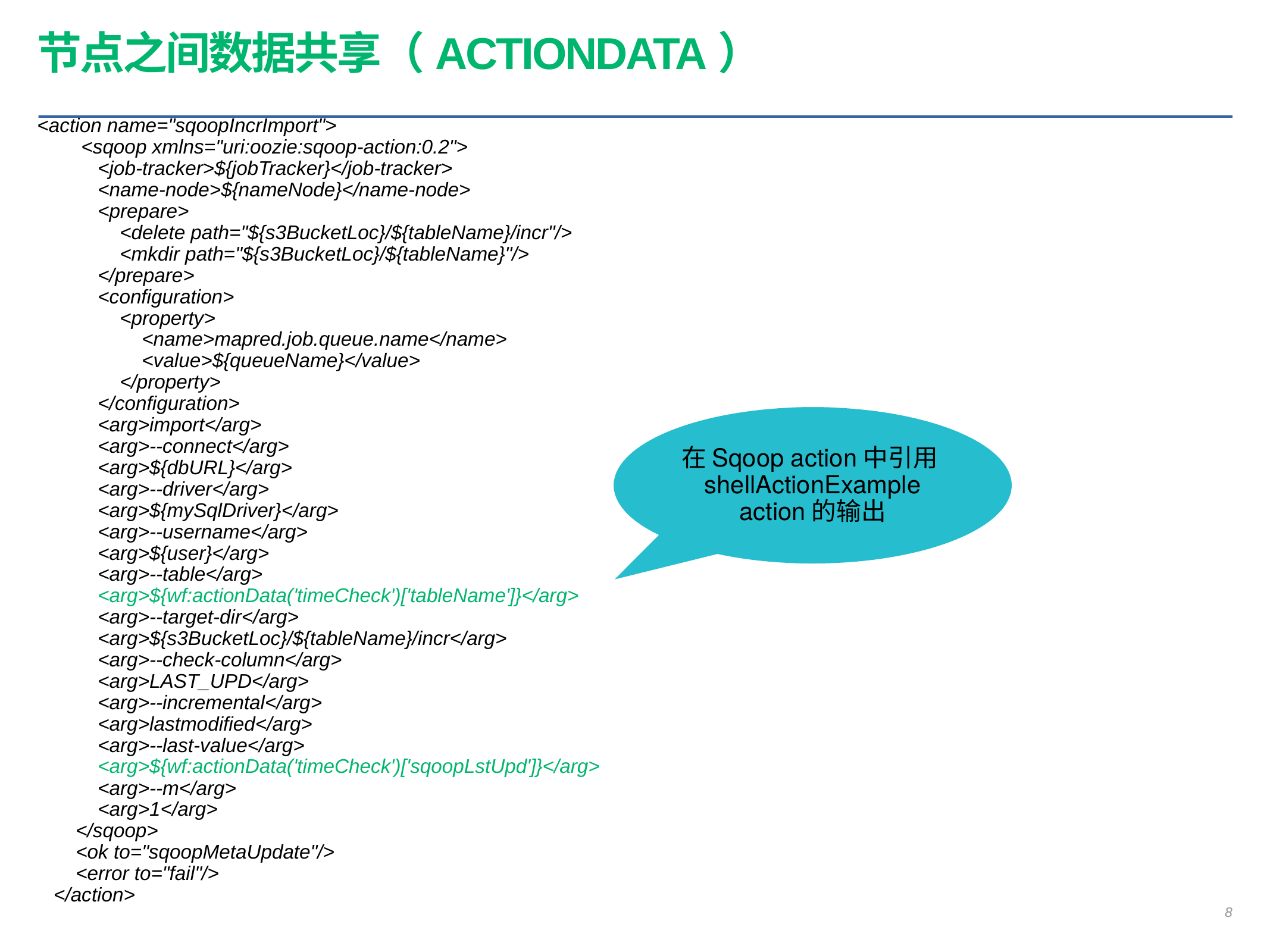

# 节点之间数据共享（ActionData）
<action name="sqoopIncrImport">
        <sqoop xmlns="uri:oozie:sqoop-action:0.2">
           <job-tracker>${jobTracker}</job-tracker>
           <name-node>${nameNode}</name-node>
           <prepare>
               <delete path="${s3BucketLoc}/${tableName}/incr"/>
               <mkdir path="${s3BucketLoc}/${tableName}"/>
           </prepare>
           <configuration>
               <property>
                   <name>mapred.job.queue.name</name>
                   <value>${queueName}</value>
               </property>
           </configuration>
           <arg>import</arg>
           <arg>--connect</arg>
           <arg>${dbURL}</arg>
           <arg>--driver</arg>
           <arg>${mySqlDriver}</arg>
           <arg>--username</arg>
           <arg>${user}</arg>
           <arg>--table</arg>
           <arg>${wf:actionData('timeCheck')['tableName']}</arg>
           <arg>--target-dir</arg>
           <arg>${s3BucketLoc}/${tableName}/incr</arg>
           <arg>--check-column</arg>
           <arg>LAST_UPD</arg>
           <arg>--incremental</arg>
           <arg>lastmodified</arg>
           <arg>--last-value</arg>
           <arg>${wf:actionData('timeCheck')['sqoopLstUpd']}</arg>
           <arg>--m</arg>
           <arg>1</arg>
       </sqoop>
       <ok to="sqoopMetaUpdate"/>
       <error to="fail"/>
   </action>

在Sqoop action中引用shellActionExample action的输出
8